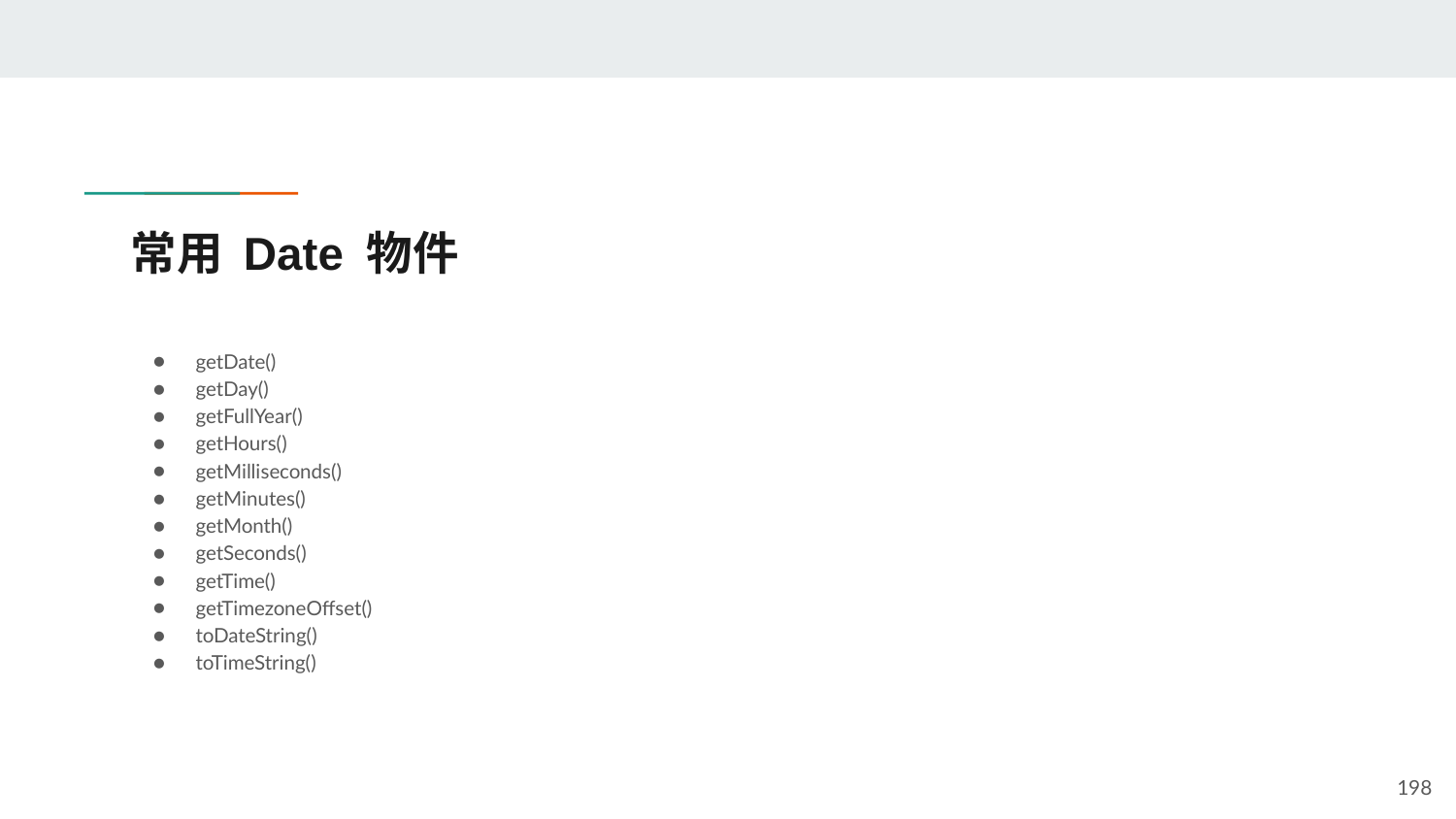

# 常用 Date 物件
getDate()
getDay()
getFullYear()
getHours()
getMilliseconds()
getMinutes()
getMonth()
getSeconds()
getTime()
getTimezoneOffset()
toDateString()
toTimeString()
198